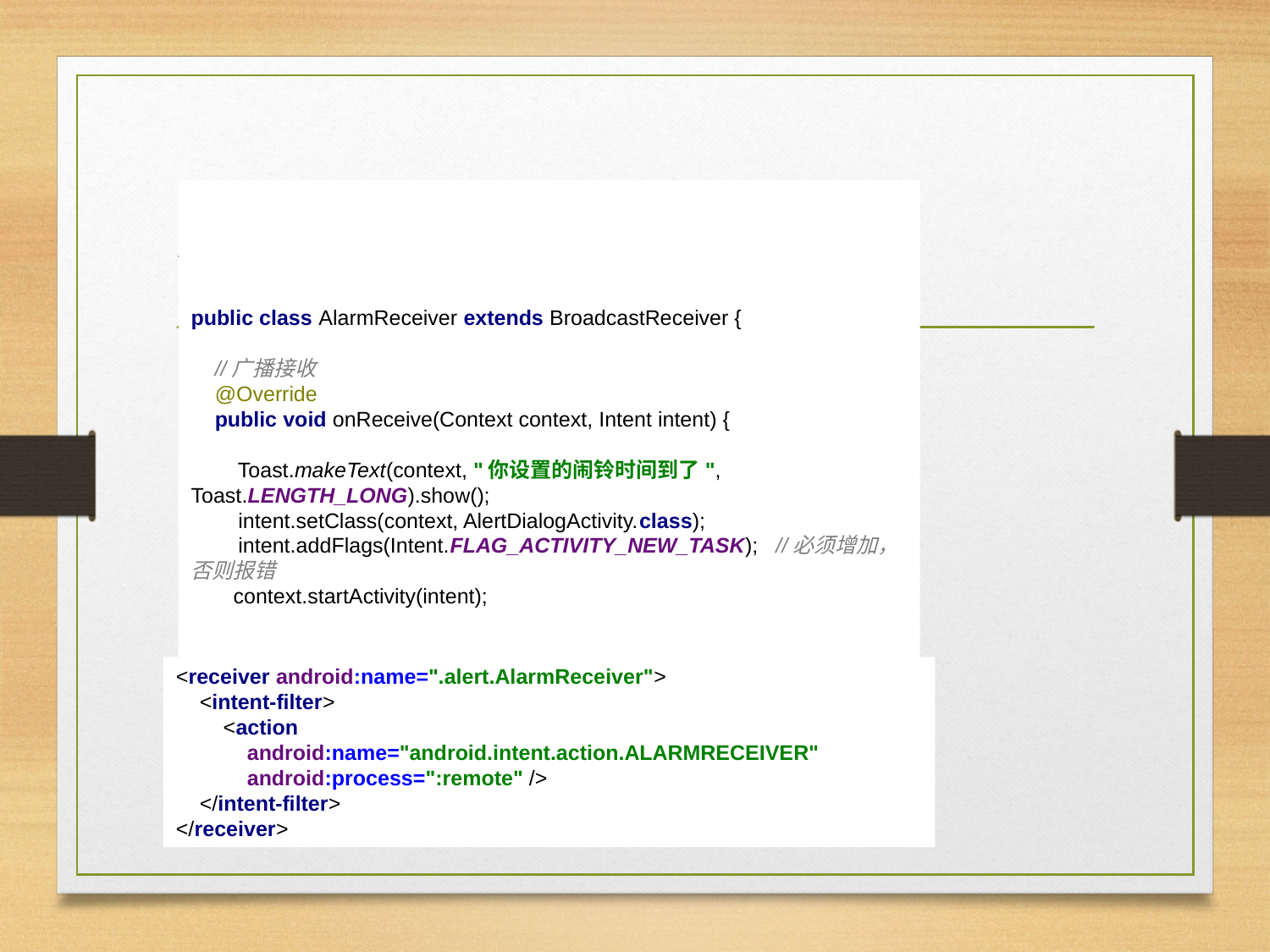

# +广播接收BroadcastReceiver （并在xml中注册）
public class AlarmReceiver extends BroadcastReceiver {
    //广播接收
    @Override
    public void onReceive(Context context, Intent intent) {
        Toast.makeText(context, "你设置的闹铃时间到了", Toast.LENGTH_LONG).show();
        intent.setClass(context, AlertDialogActivity.class);
        intent.addFlags(Intent.FLAG_ACTIVITY_NEW_TASK);   //必须增加，否则报错
        context.startActivity(intent);
<receiver android:name=".alert.AlarmReceiver">
    <intent-filter>
        <action
            android:name="android.intent.action.ALARMRECEIVER"
            android:process=":remote" />
    </intent-filter>
</receiver>